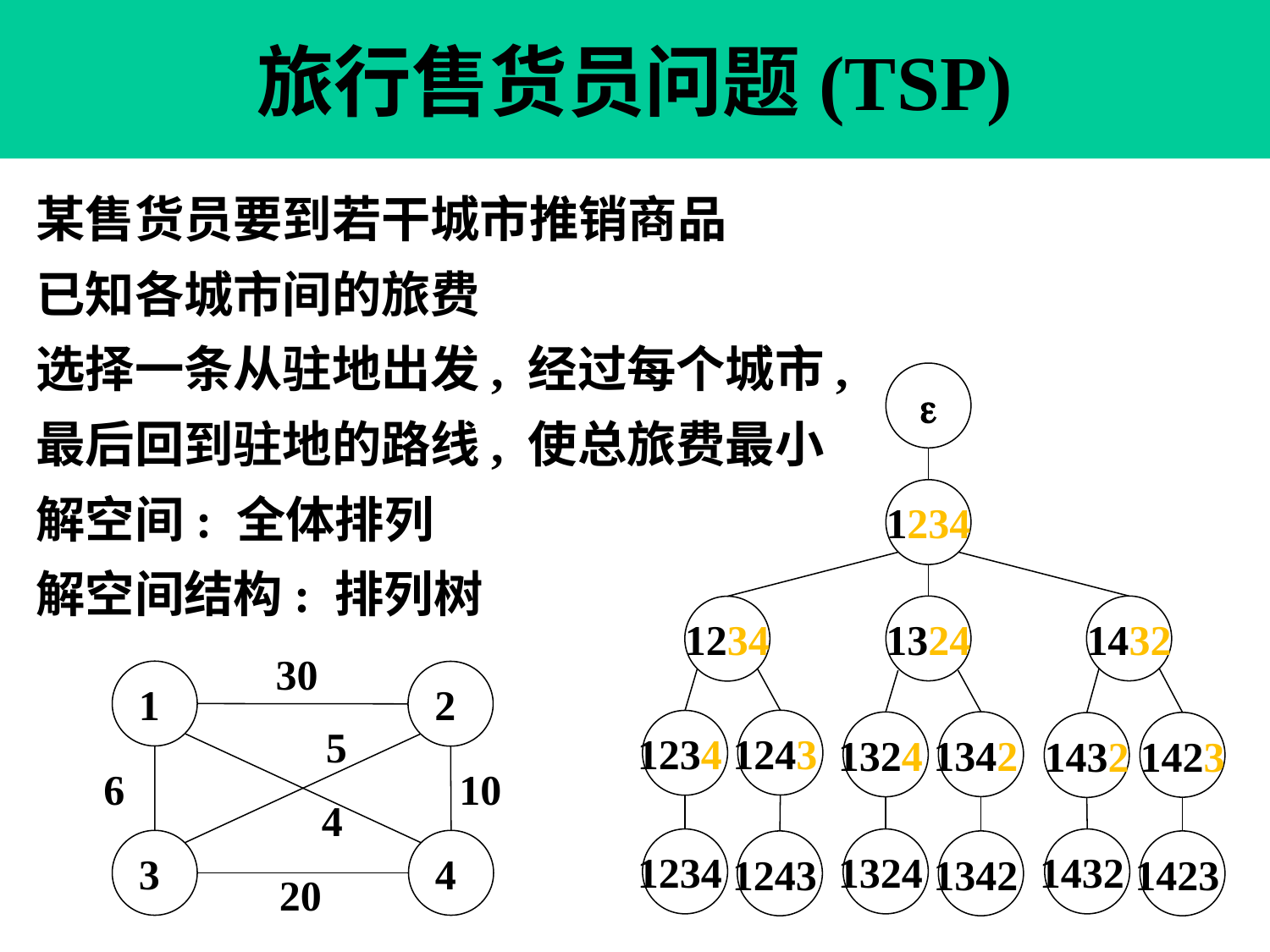

# 旅行售货员问题(TSP)
某售货员要到若干城市推销商品
已知各城市间的旅费
选择一条从驻地出发, 经过每个城市,
最后回到驻地的路线, 使总旅费最小
解空间: 全体排列
解空间结构: 排列树
ε
1234
1324
1432
1234
1243
1234
1342
1324
1423
1432
1234
1324
1432
1243
1342
1423
30
1
2
5
6
10
4
3
4
20